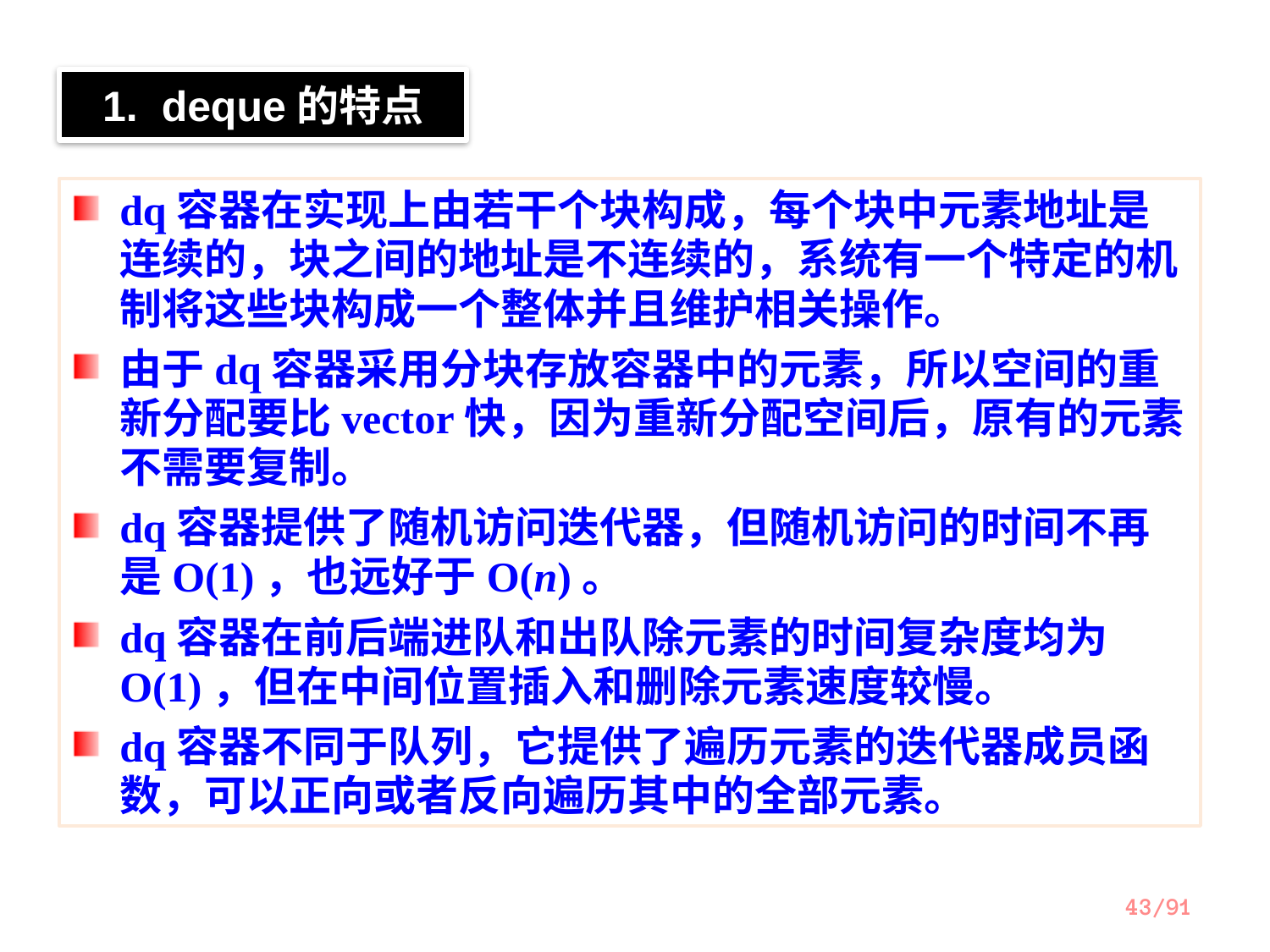

1.  deque的特点
dq容器在实现上由若干个块构成，每个块中元素地址是连续的，块之间的地址是不连续的，系统有一个特定的机制将这些块构成一个整体并且维护相关操作。
由于dq容器采用分块存放容器中的元素，所以空间的重新分配要比vector快，因为重新分配空间后，原有的元素不需要复制。
dq容器提供了随机访问迭代器，但随机访问的时间不再是O(1)，也远好于O(n)。
dq容器在前后端进队和出队除元素的时间复杂度均为O(1)，但在中间位置插入和删除元素速度较慢。
dq容器不同于队列，它提供了遍历元素的迭代器成员函数，可以正向或者反向遍历其中的全部元素。
43/91